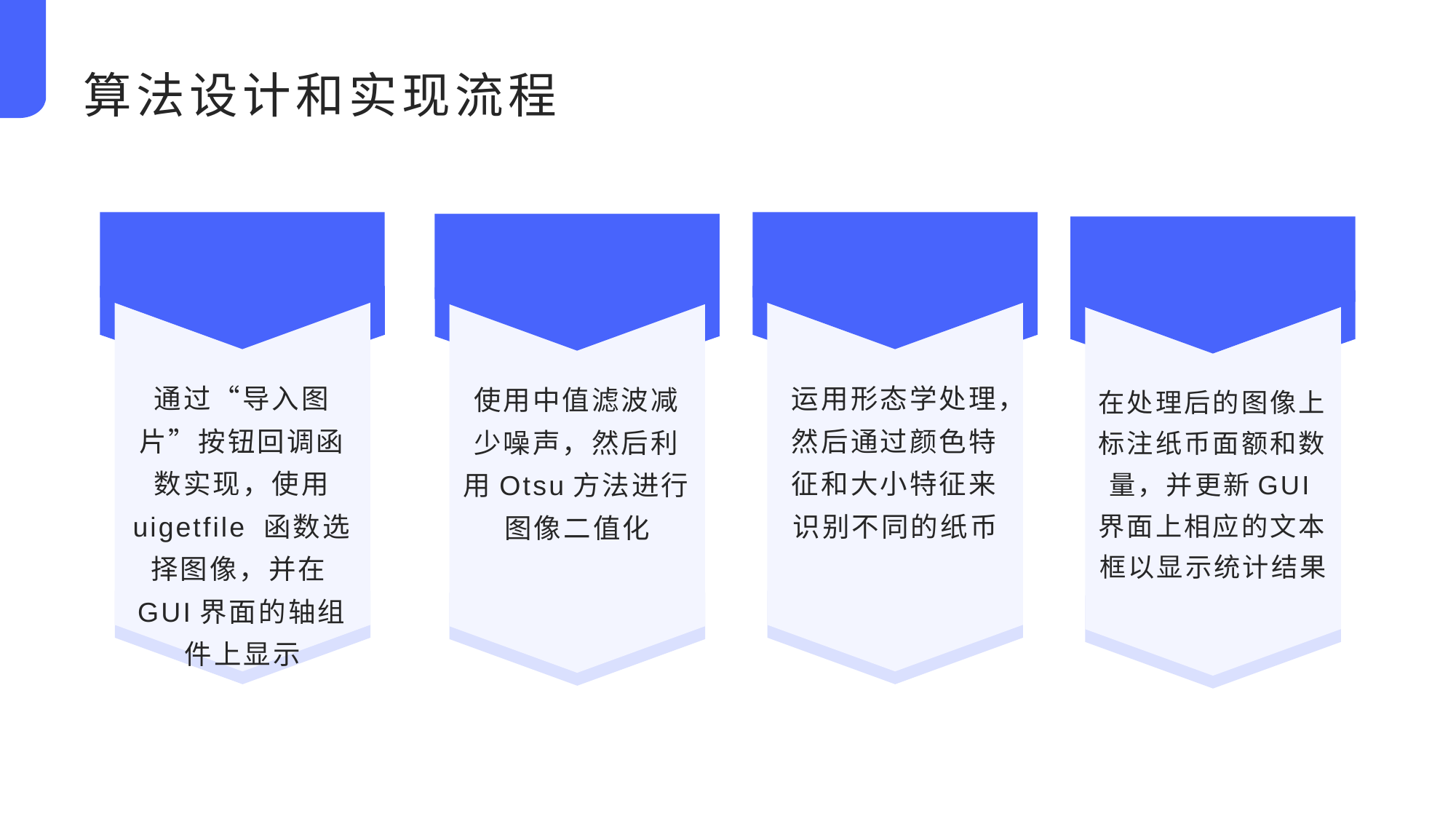

算法设计和实现流程

通过“导入图片”按钮回调函数实现，使用 uigetfile 函数选择图像，并在GUI界面的轴组件上显示
运用形态学处理，然后通过颜色特征和大小特征来识别不同的纸币
使用中值滤波减少噪声，然后利用Otsu方法进行图像二值化
在处理后的图像上标注纸币面额和数量，并更新GUI界面上相应的文本框以显示统计结果